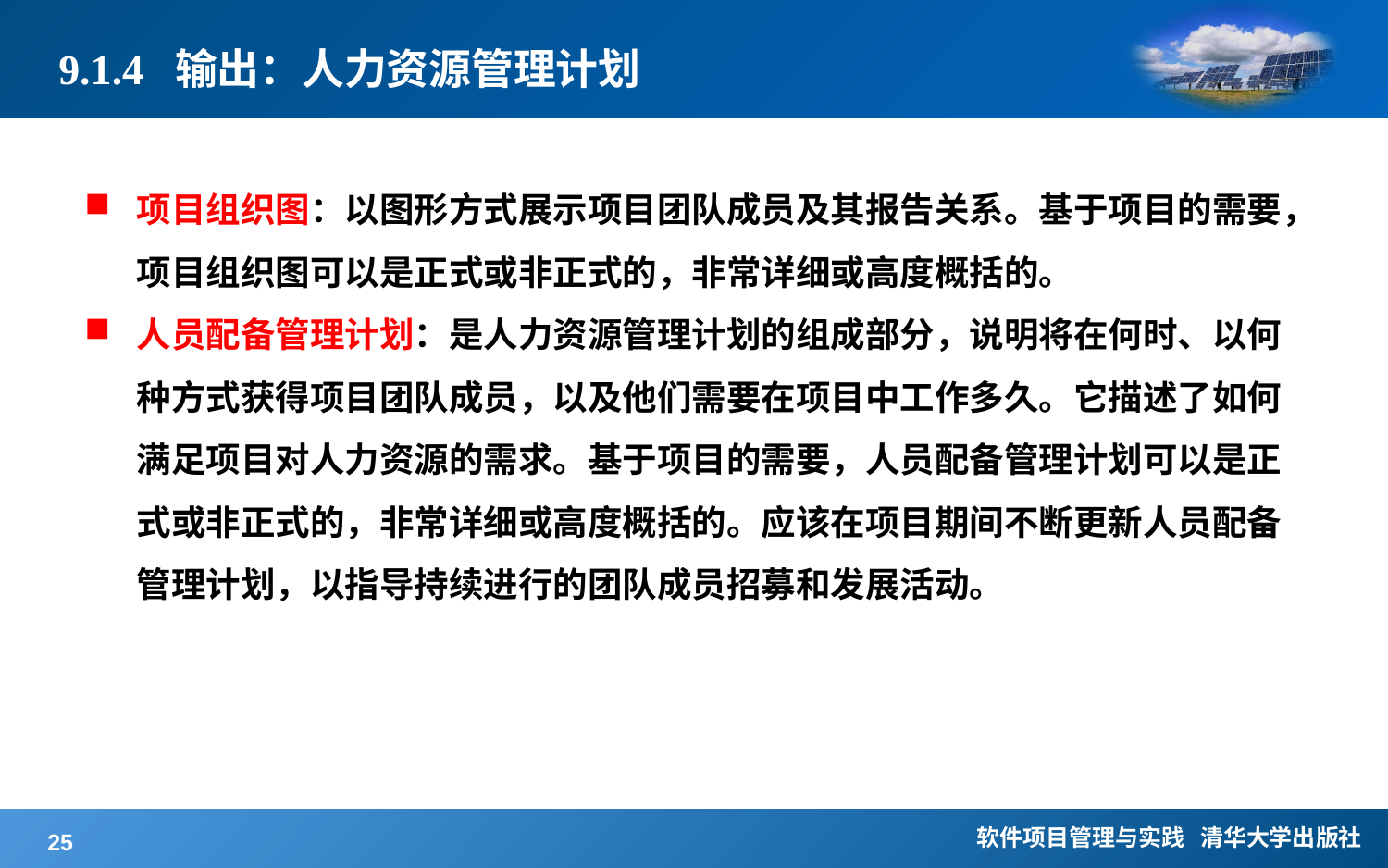

# 9.1.4  输出：人力资源管理计划
项目组织图：以图形方式展示项目团队成员及其报告关系。基于项目的需要，项目组织图可以是正式或非正式的，非常详细或高度概括的。
人员配备管理计划：是人力资源管理计划的组成部分，说明将在何时、以何种方式获得项目团队成员，以及他们需要在项目中工作多久。它描述了如何满足项目对人力资源的需求。基于项目的需要，人员配备管理计划可以是正式或非正式的，非常详细或高度概括的。应该在项目期间不断更新人员配备管理计划，以指导持续进行的团队成员招募和发展活动。